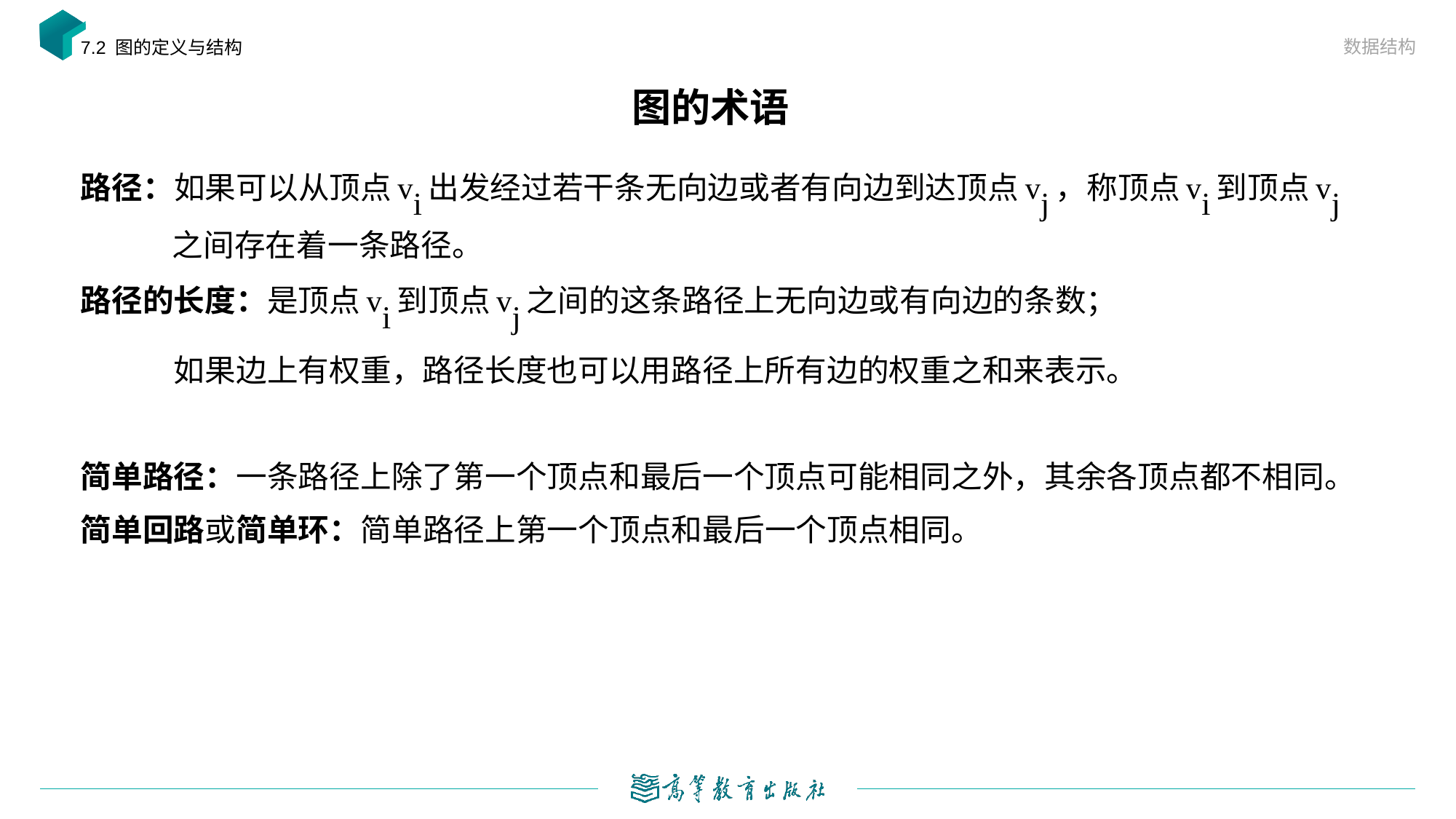

数据结构
7.2 图的定义与结构
# 图的术语
路径：如果可以从顶点vi出发经过若干条无向边或者有向边到达顶点vj，称顶点vi到顶点vj之间存在着一条路径。
路径的长度：是顶点vi到顶点vj之间的这条路径上无向边或有向边的条数；
　　　如果边上有权重，路径长度也可以用路径上所有边的权重之和来表示。

简单路径：一条路径上除了第一个顶点和最后一个顶点可能相同之外，其余各顶点都不相同。
简单回路或简单环：简单路径上第一个顶点和最后一个顶点相同。